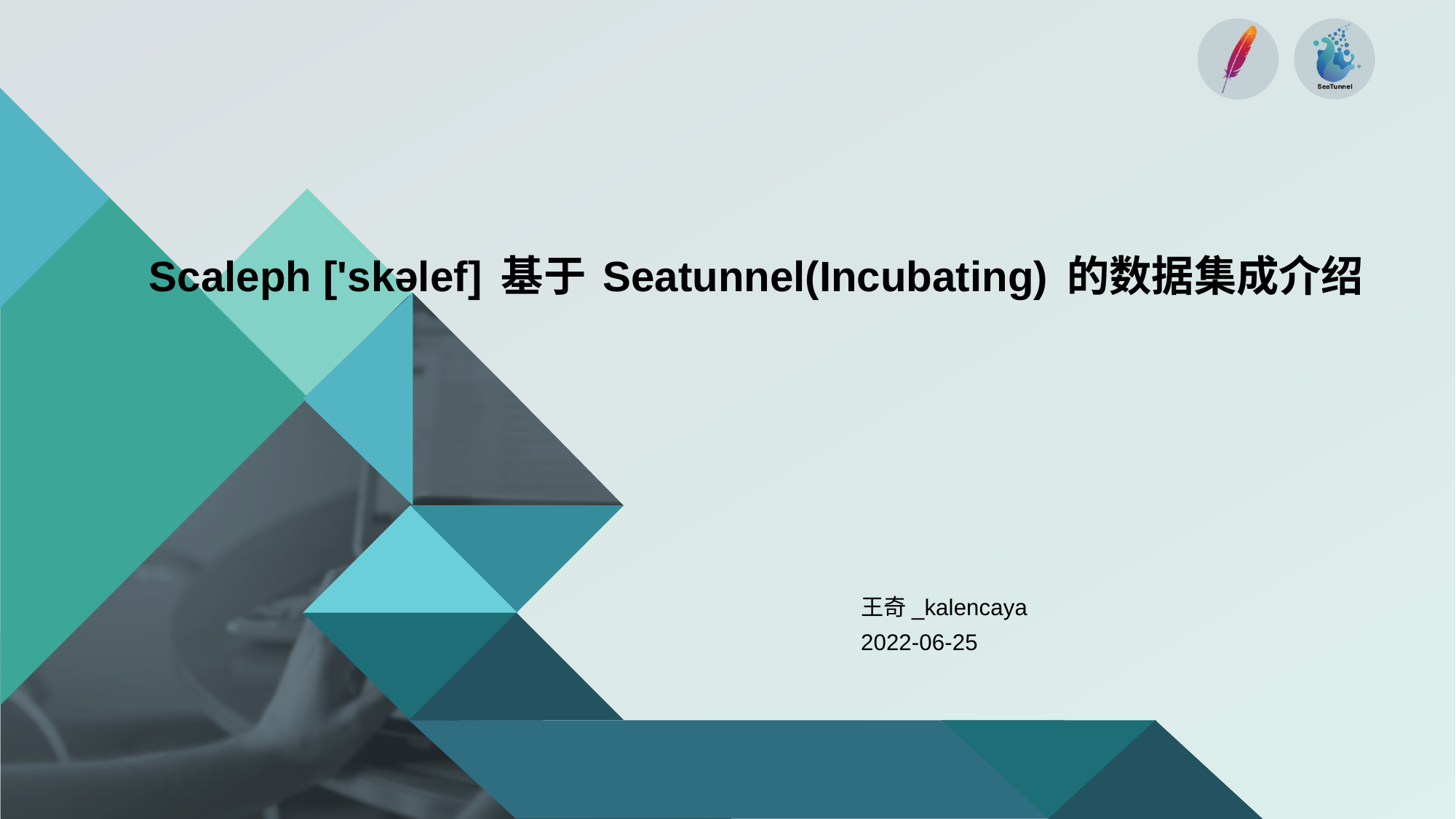

# Scaleph ['skəlef] 基于 Seatunnel(Incubating) 的数据集成介绍
王奇_kalencaya
2022-06-25